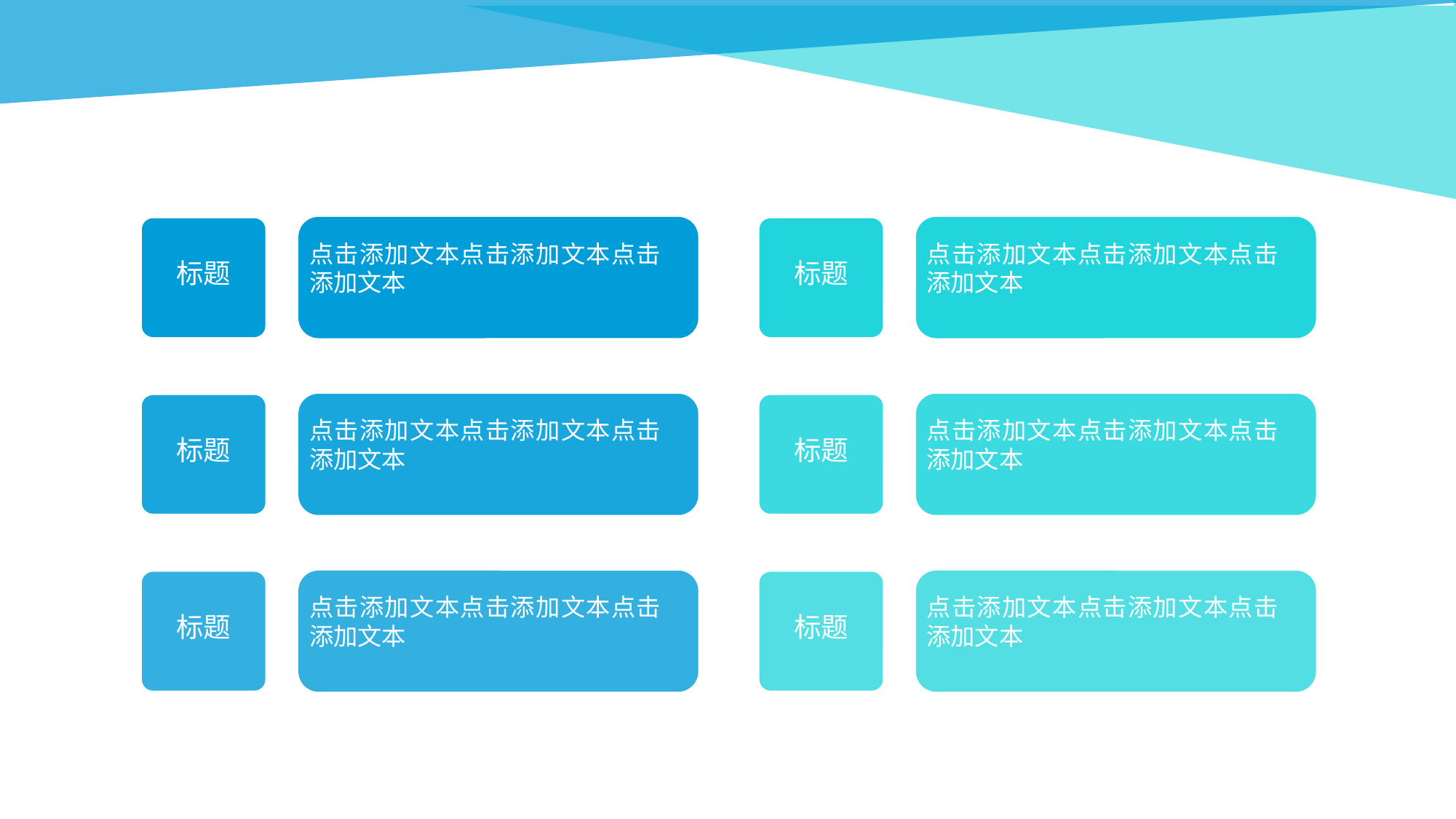

点击添加文本点击添加文本点击添加文本

点击添加文本点击添加文本点击添加文本

标题
标题

点击添加文本点击添加文本点击添加文本

点击添加文本点击添加文本点击添加文本

标题
标题

点击添加文本点击添加文本点击添加文本

点击添加文本点击添加文本点击添加文本

标题
标题